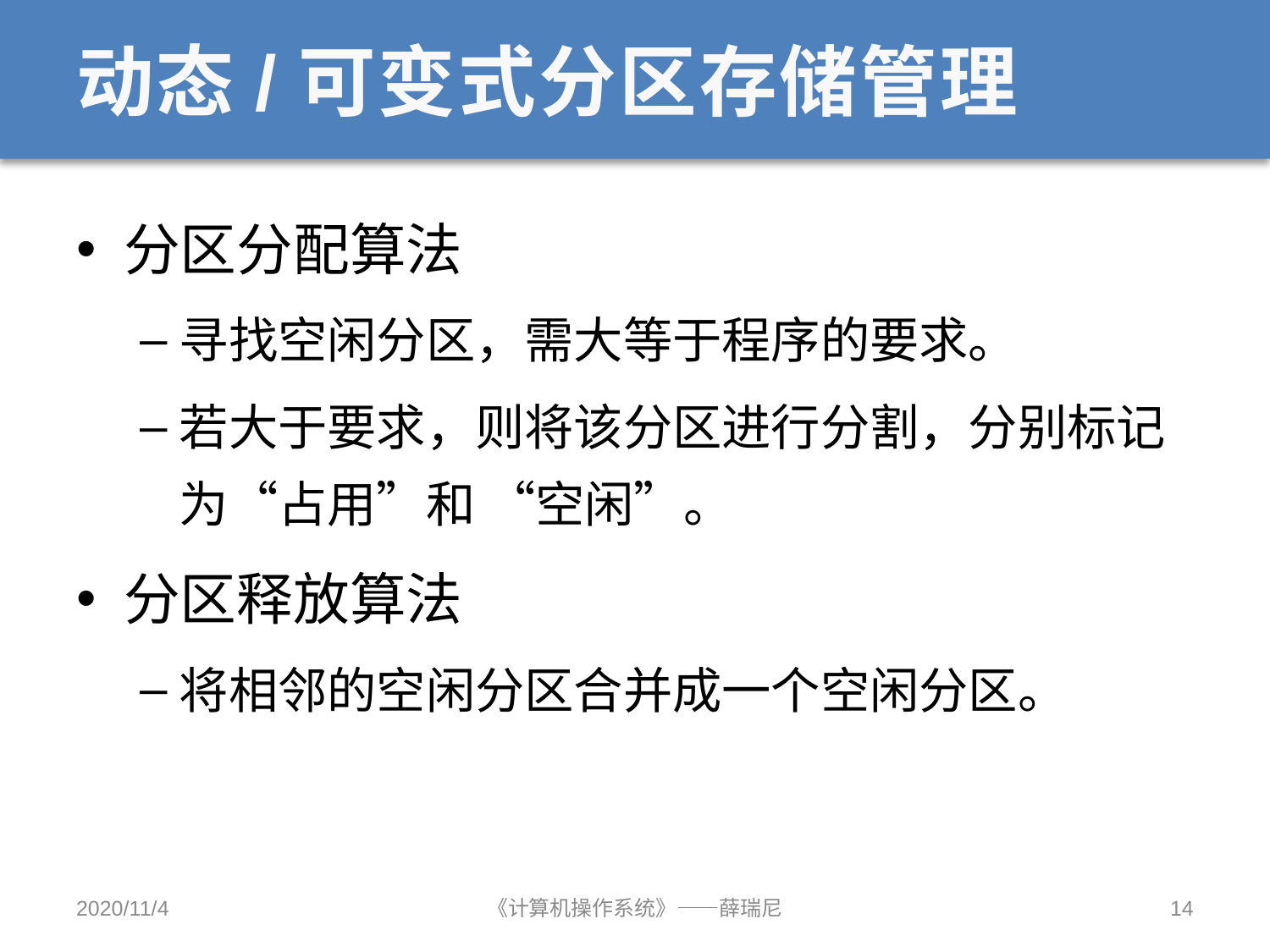

# 动态/可变式分区存储管理
分区分配算法
寻找空闲分区，需大等于程序的要求。
若大于要求，则将该分区进行分割，分别标记为“占用”和 “空闲”。
分区释放算法
将相邻的空闲分区合并成一个空闲分区。
2020/11/4
《计算机操作系统》——薛瑞尼
14